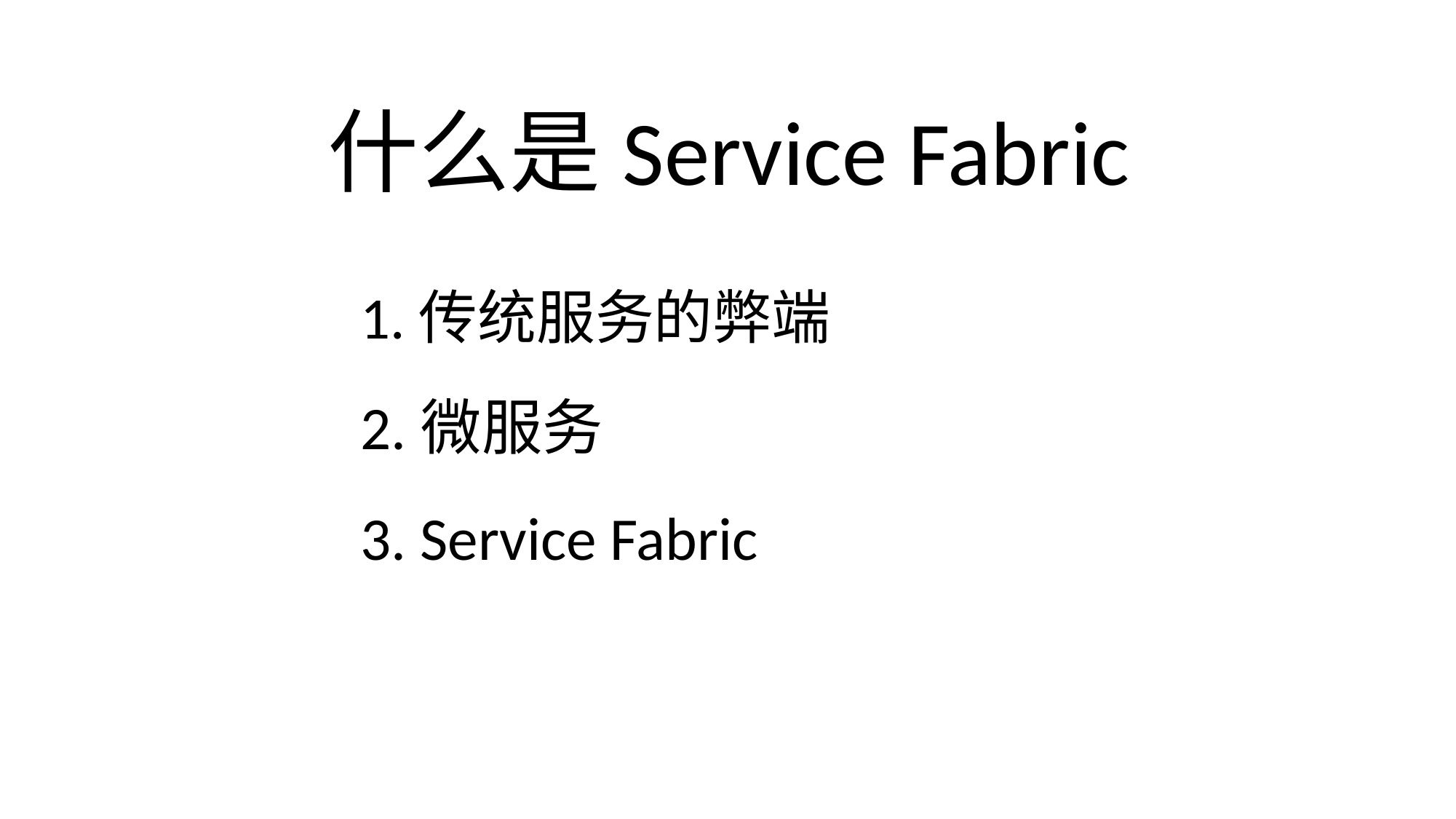

# 什么是Service Fabric
1.传统服务的弊端
2.微服务
3. Service Fabric